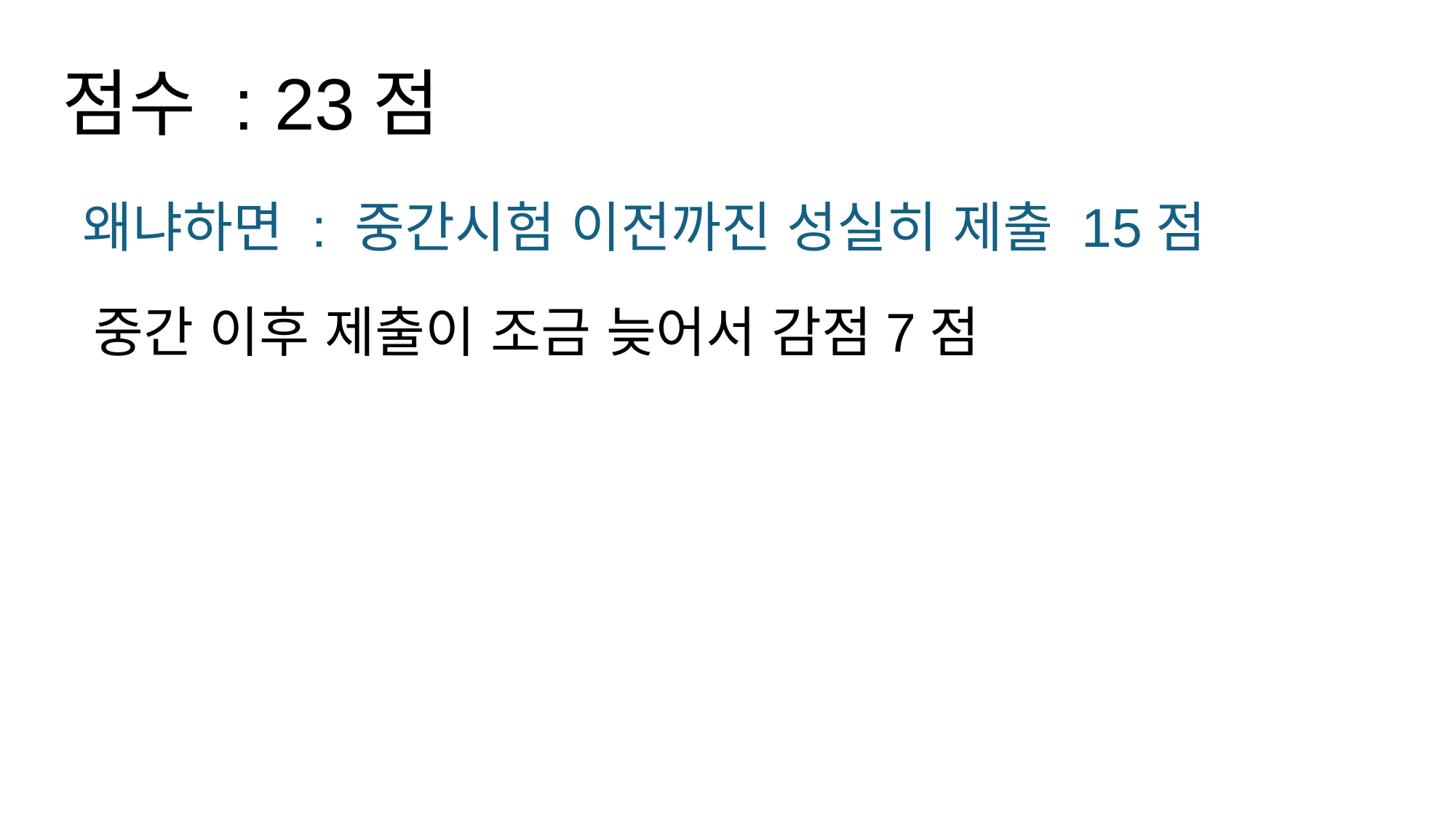

점수 : 23점
왜냐하면 : 중간시험 이전까진 성실히 제출 15점
중간 이후 제출이 조금 늦어서 감점7점